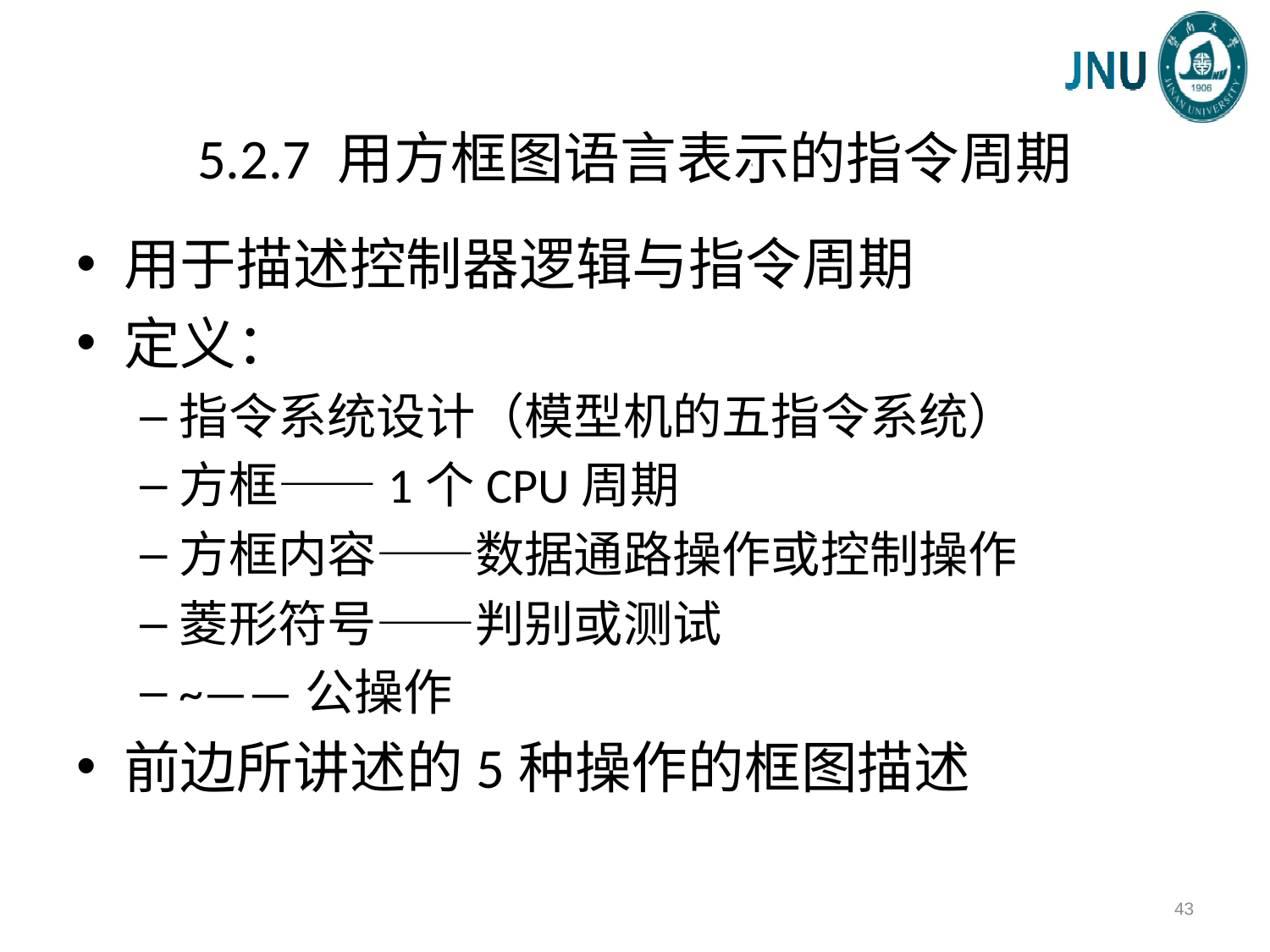

# 5.2.7 用方框图语言表示的指令周期
用于描述控制器逻辑与指令周期
定义：
指令系统设计（模型机的五指令系统）
方框——1个CPU周期
方框内容——数据通路操作或控制操作
菱形符号——判别或测试
~——公操作
前边所讲述的5种操作的框图描述

43